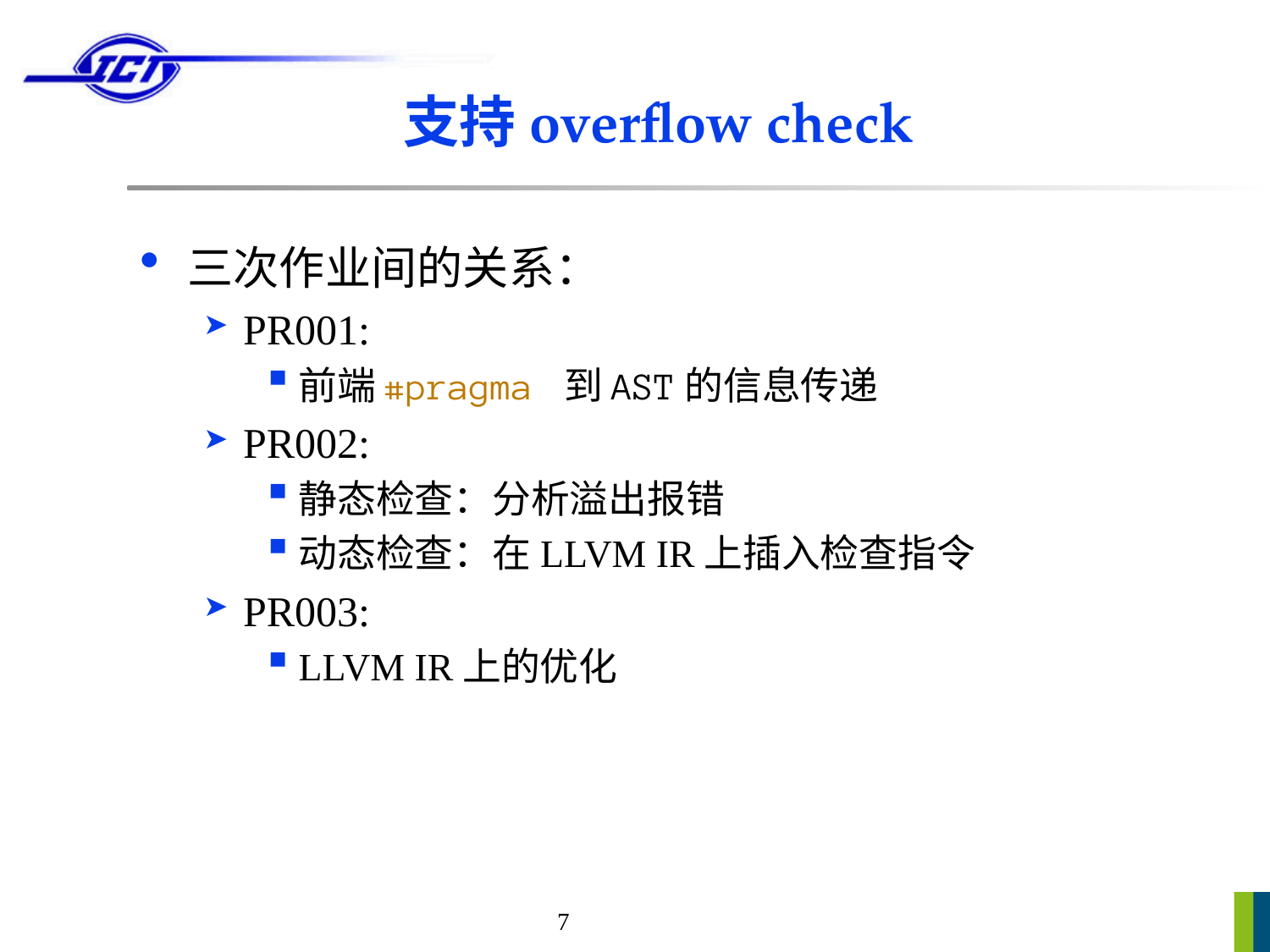

# 支持overflow check
三次作业间的关系：
PR001:
前端#pragma 到AST的信息传递
PR002:
静态检查：分析溢出报错
动态检查：在LLVM IR上插入检查指令
PR003:
LLVM IR上的优化